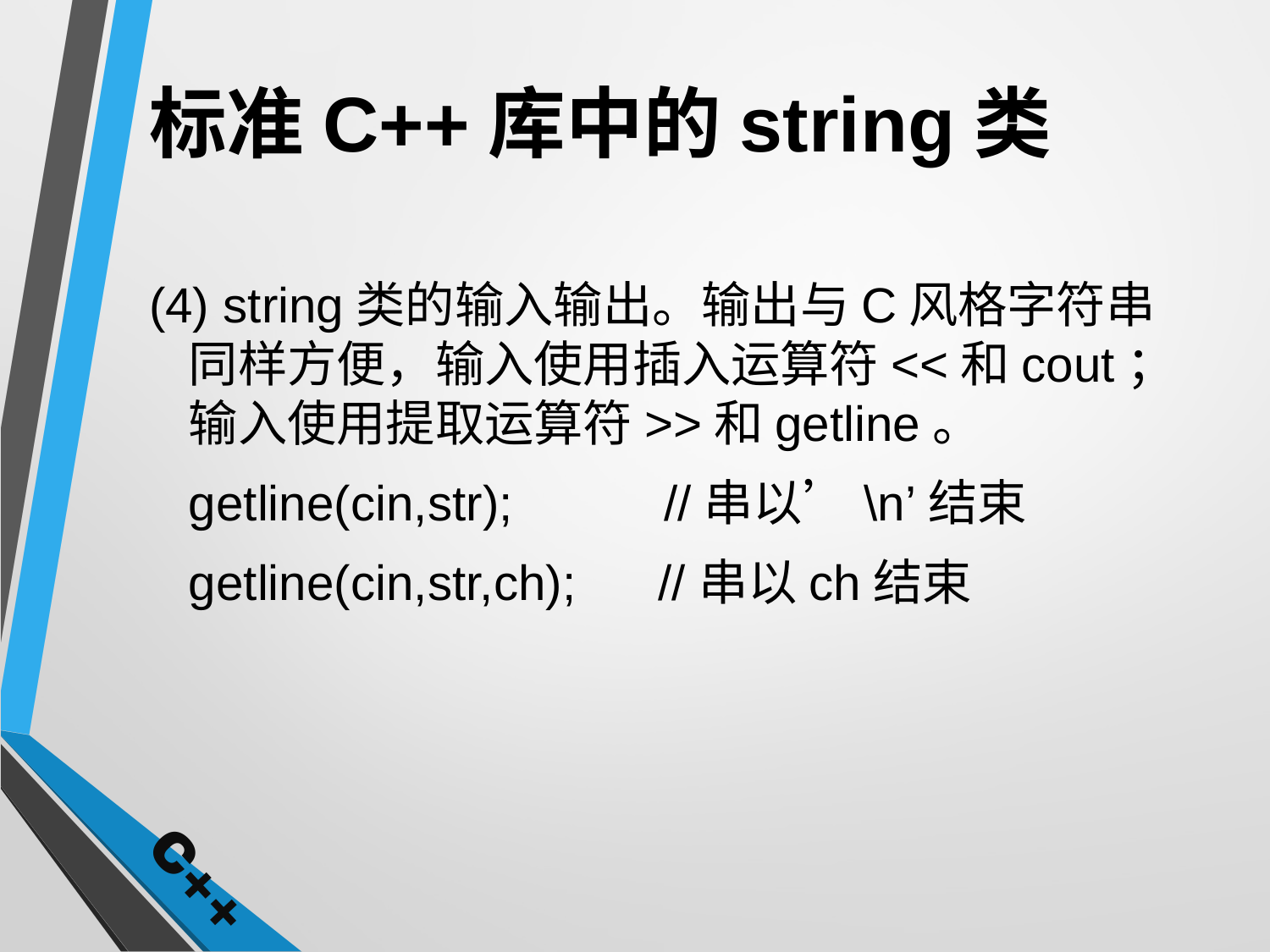

# 标准C++库中的string类
(4) string类的输入输出。输出与C风格字符串同样方便，输入使用插入运算符<<和cout；输入使用提取运算符>>和getline。
	getline(cin,str);           //串以’\n’结束
	getline(cin,str,ch);      //串以ch结束